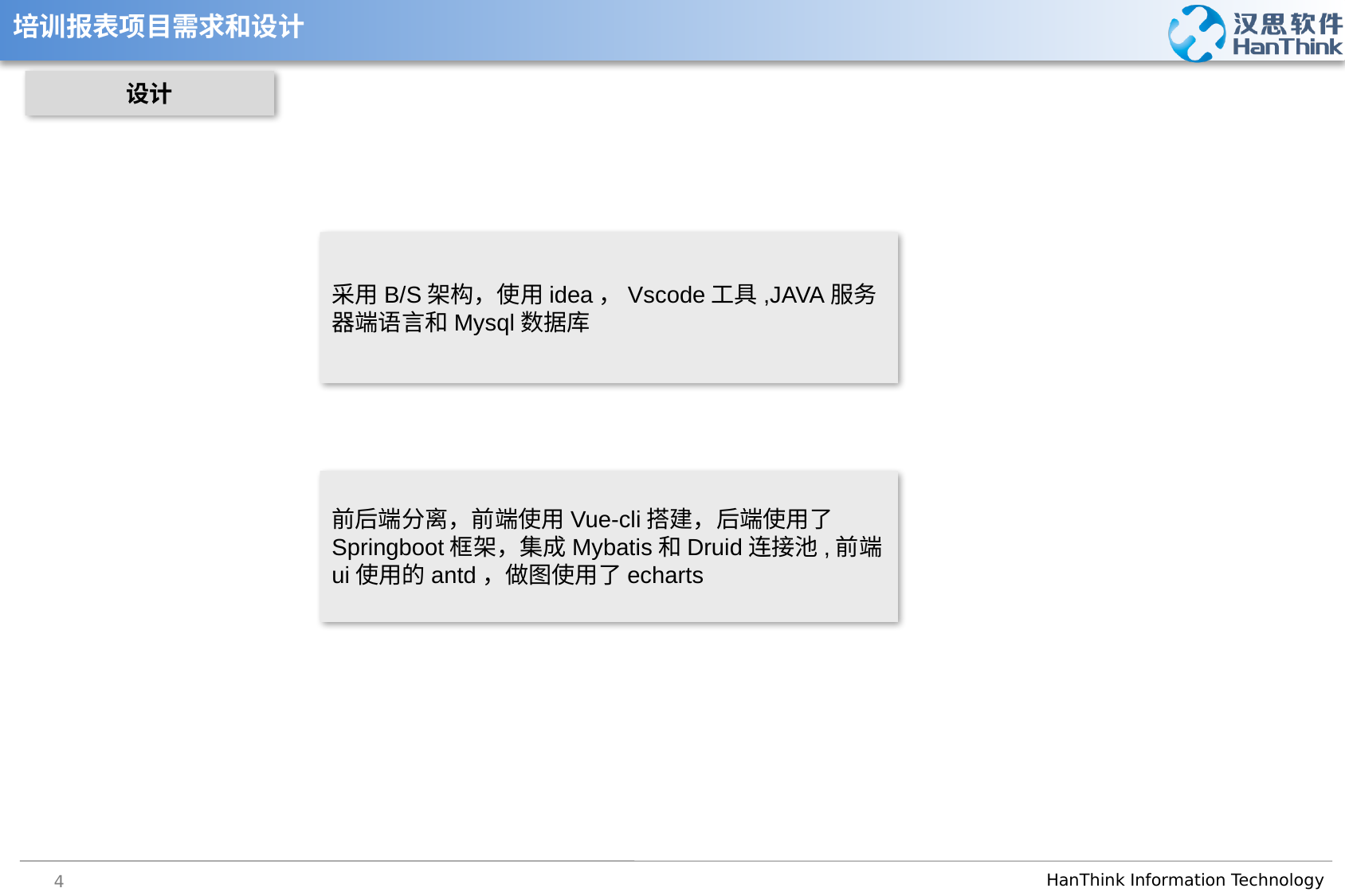

# 培训报表项目需求和设计
设计
采用B/S架构，使用idea，Vscode工具,JAVA服务器端语言和Mysql数据库
前后端分离，前端使用Vue-cli搭建，后端使用了Springboot框架，集成Mybatis和Druid连接池,前端ui使用的antd，做图使用了echarts
4